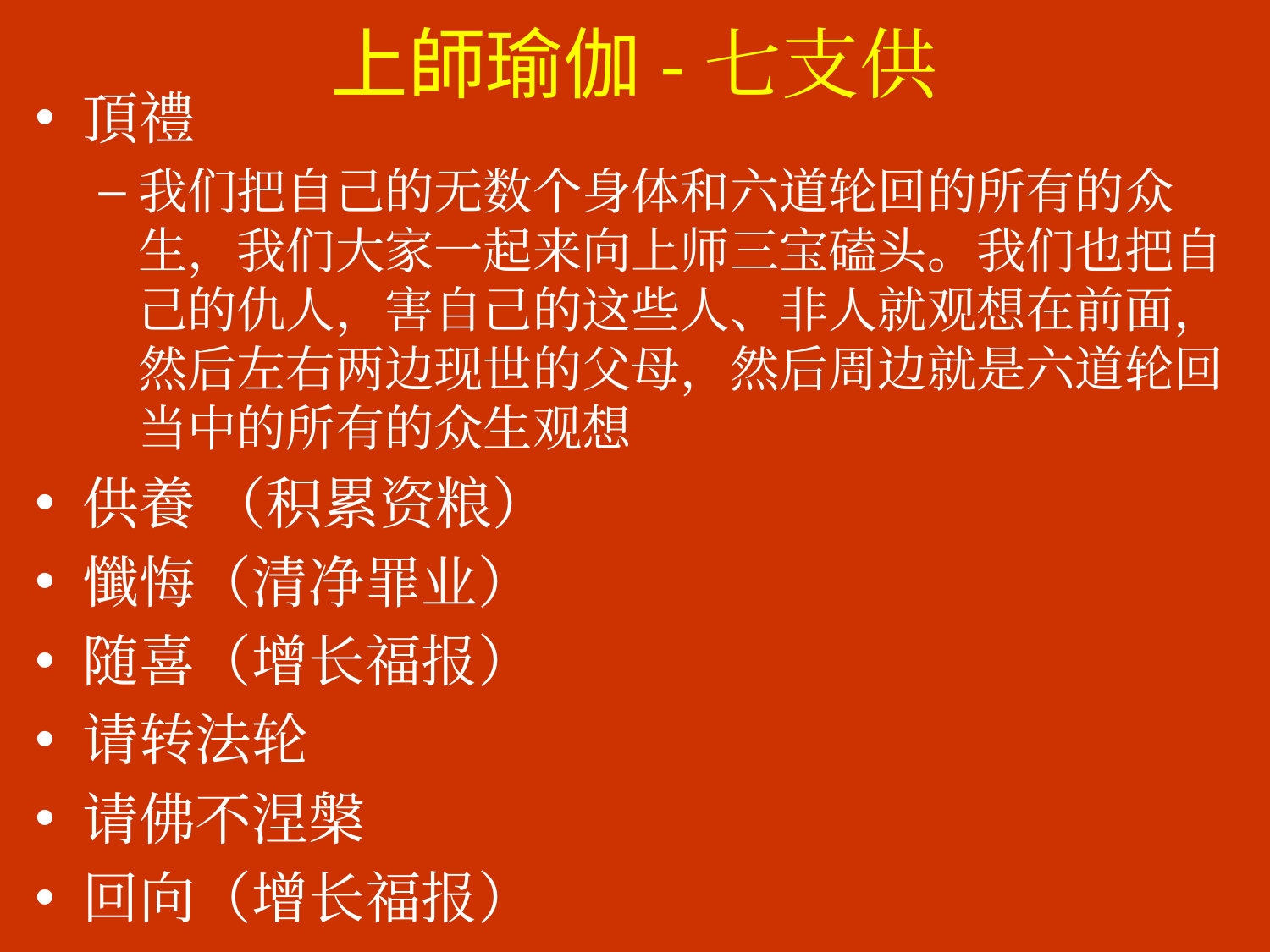

# 上師瑜伽-七支供
頂禮
我们把自己的无数个身体和六道轮回的所有的众生，我们大家一起来向上师三宝磕头。我们也把自己的仇人，害自己的这些人、非人就观想在前面，然后左右两边现世的父母，然后周边就是六道轮回当中的所有的众生观想
供養 （积累资粮）
懺悔（清净罪业）
随喜（增长福报）
请转法轮
请佛不涅槃
回向（增长福报）